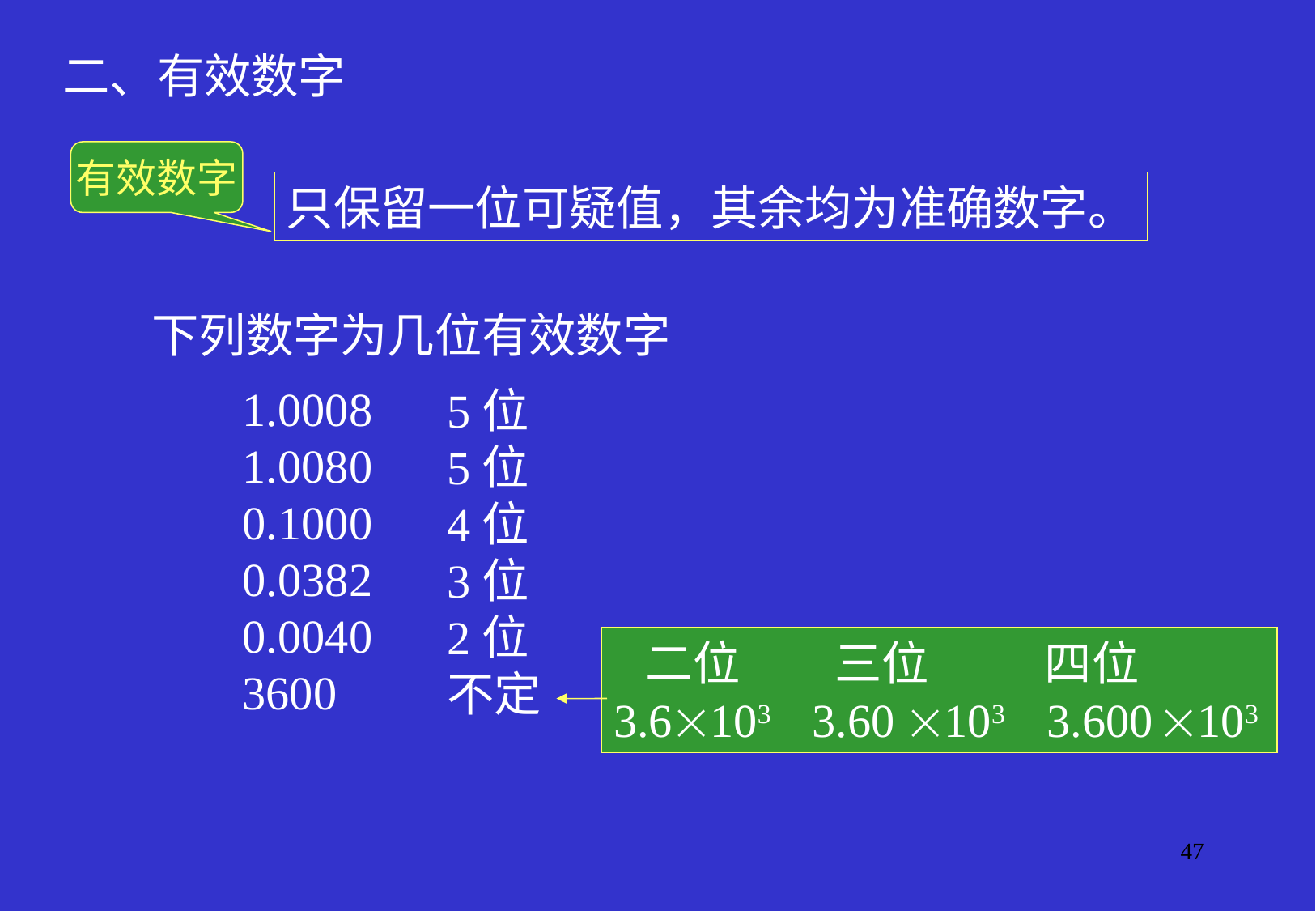

二、有效数字
有效数字
只保留一位可疑值，其余均为准确数字。
下列数字为几位有效数字
1.0008
1.0080
0.1000
0.0382
0.0040
3600
5位
5位
4位
3位
2位
不定
  二位         三位           四位
3.6×103      3.60 ×103      3.600 ×103

47